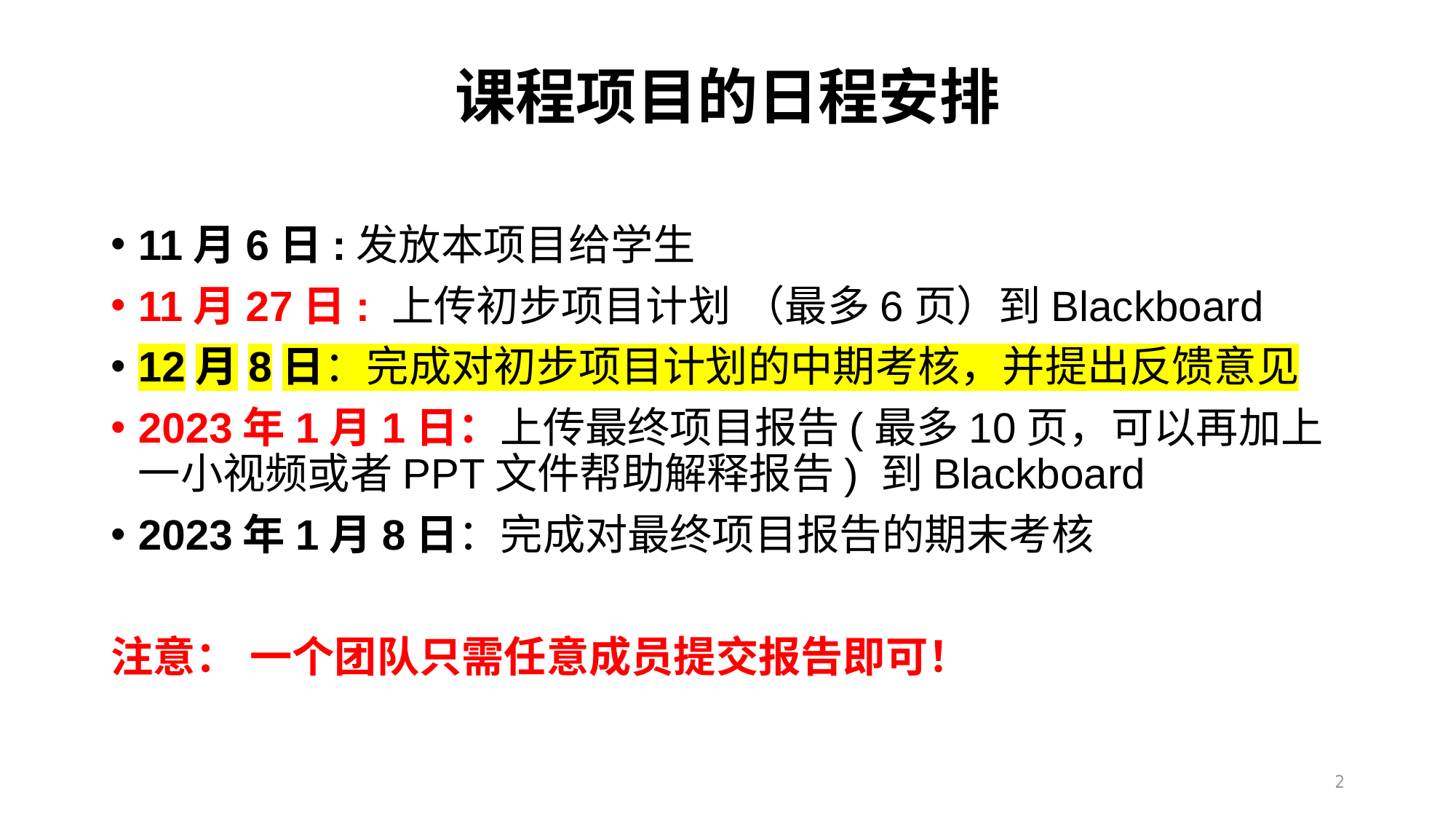

# 课程项目的日程安排
11月6日:发放本项目给学生
11月27日: 上传初步项目计划 （最多6页）到Blackboard
12月8日：完成对初步项目计划的中期考核，并提出反馈意见
2023年1月1日：上传最终项目报告(最多10页，可以再加上一小视频或者PPT文件帮助解释报告) 到Blackboard
2023年1月8日：完成对最终项目报告的期末考核

注意： 一个团队只需任意成员提交报告即可！
2